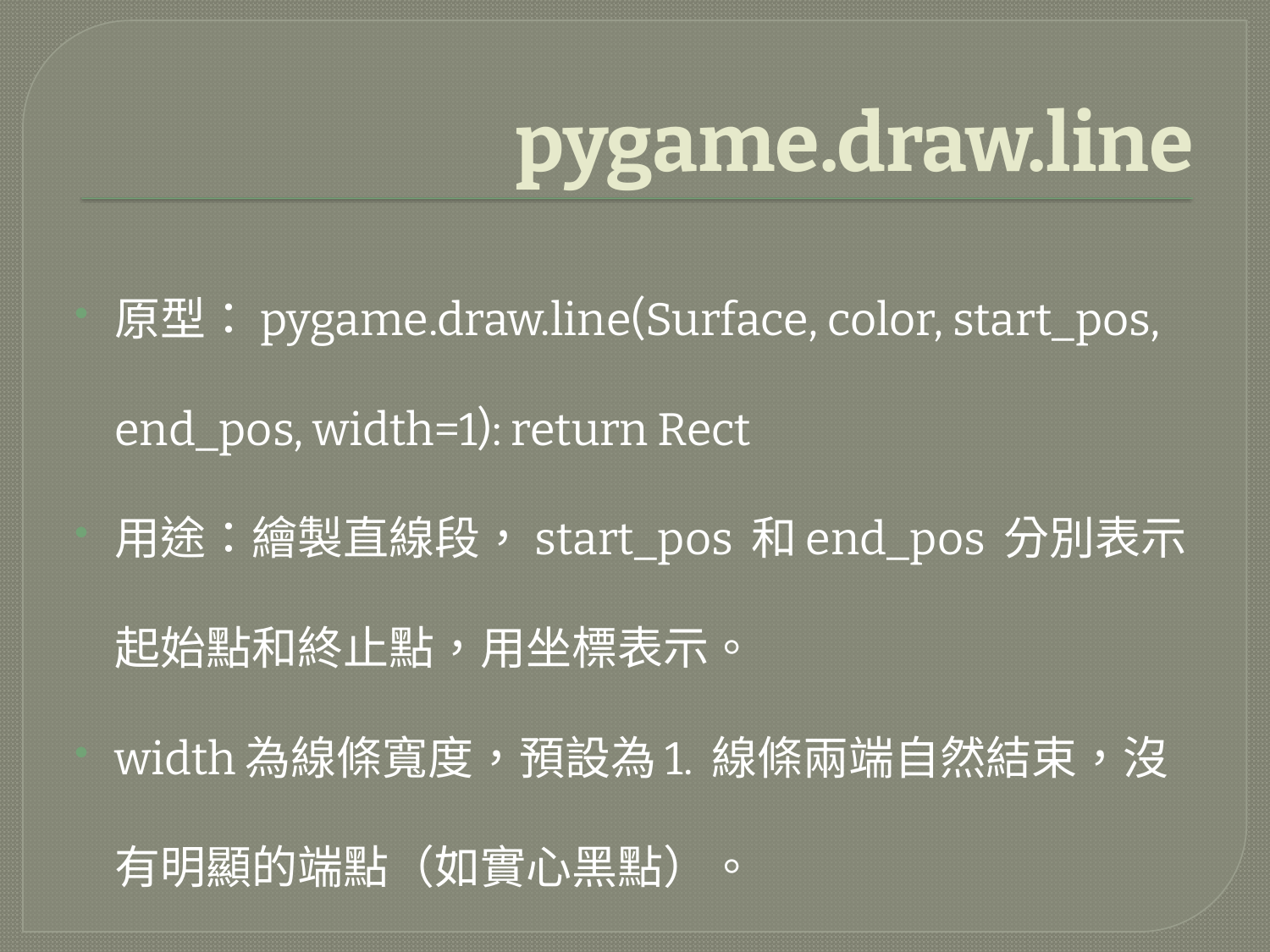

# pygame.draw.line
原型：pygame.draw.line(Surface, color, start_pos, end_pos, width=1): return Rect
用途：繪製直線段，start_pos 和end_pos 分別表示起始點和終止點，用坐標表示。
width為線條寬度，預設為1. 線條兩端自然結束，沒有明顯的端點（如實心黑點）。